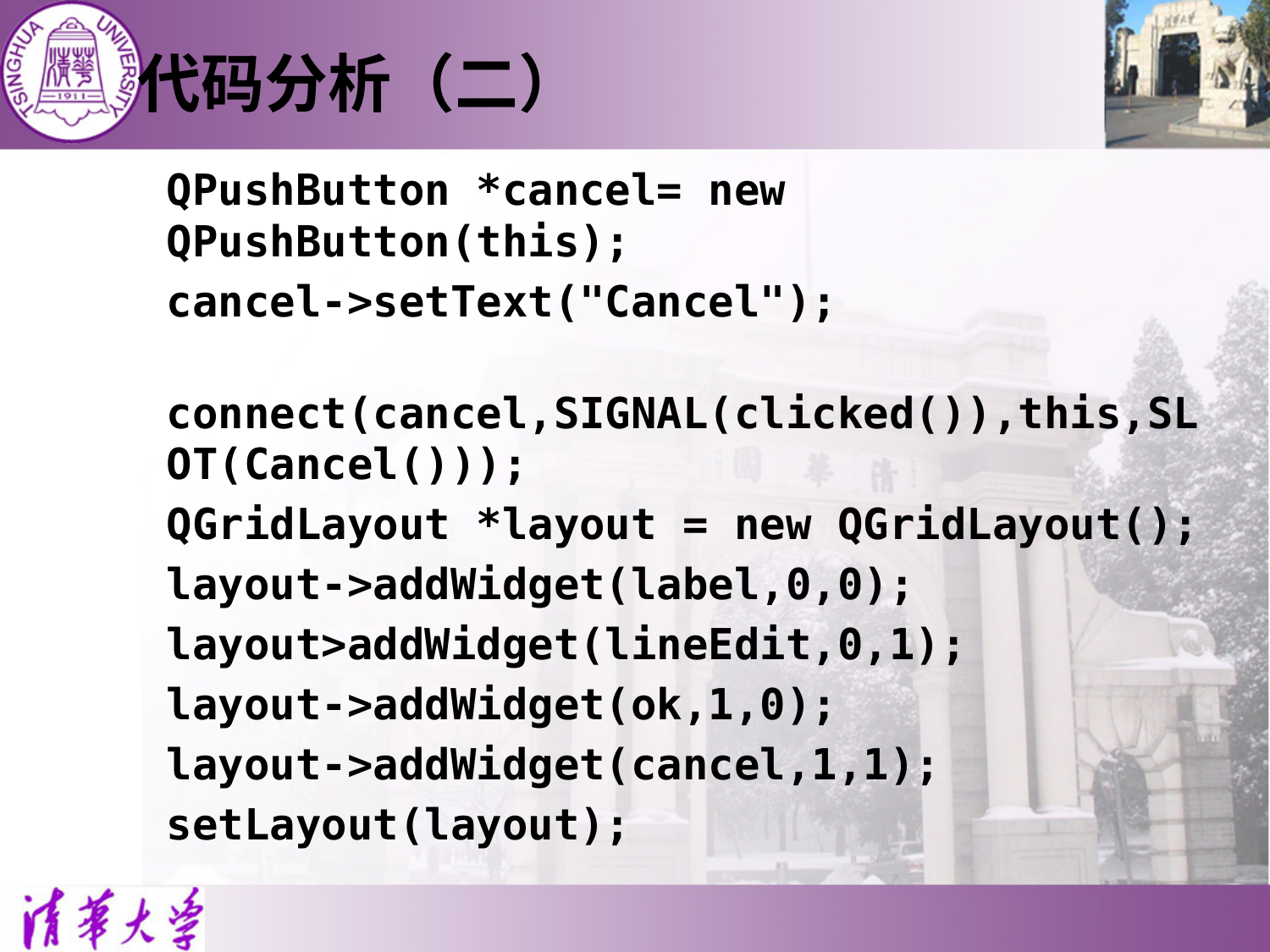

# 代码分析（二）
	QPushButton *cancel= new QPushButton(this);
	cancel->setText("Cancel");
	connect(cancel,SIGNAL(clicked()),this,SLOT(Cancel()));
	QGridLayout *layout = new QGridLayout();
	layout->addWidget(label,0,0);
	layout>addWidget(lineEdit,0,1);
	layout->addWidget(ok,1,0);
	layout->addWidget(cancel,1,1);
	setLayout(layout);